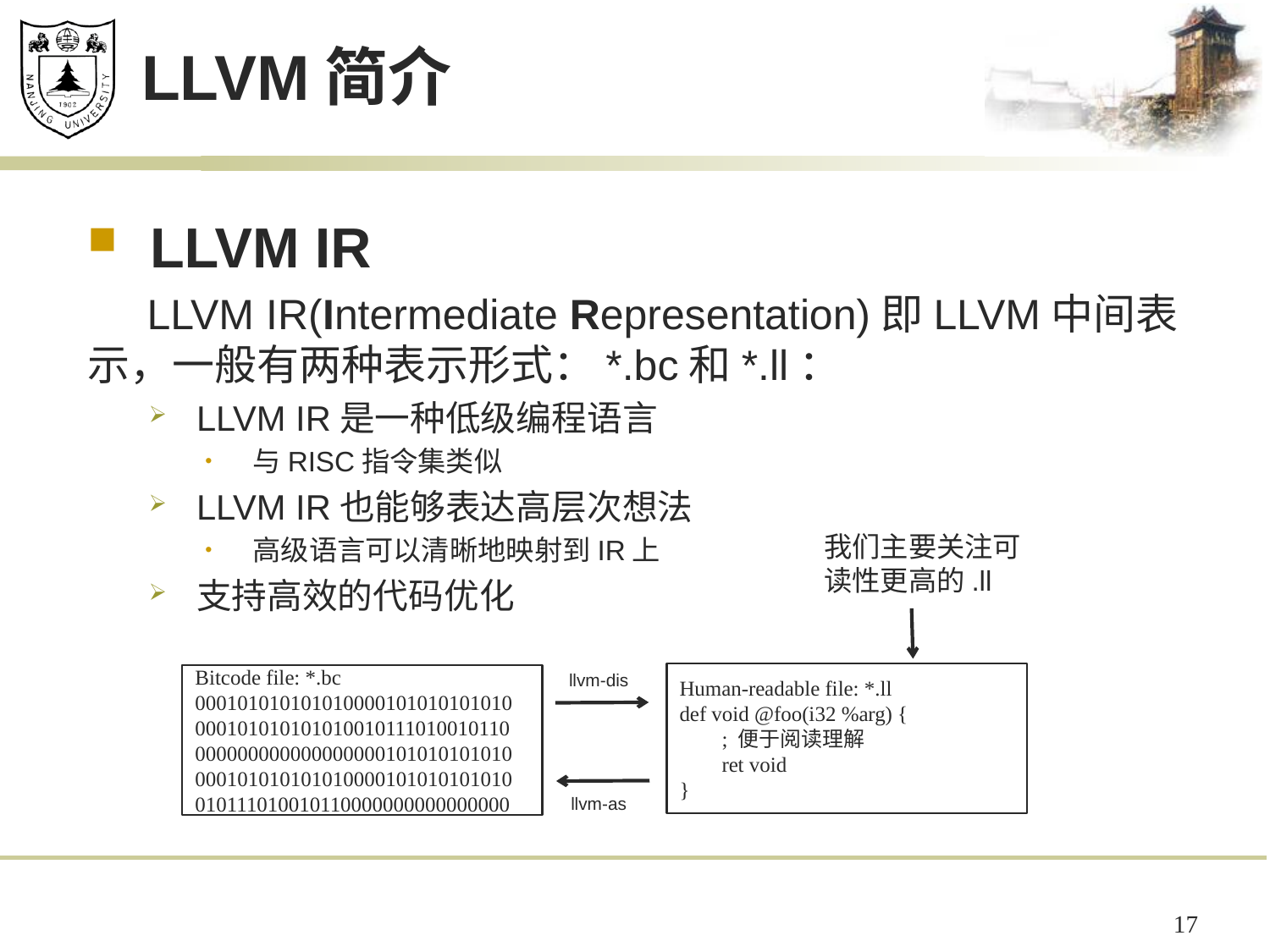

# LLVM简介
LLVM IR
     LLVM IR(Intermediate Representation)即LLVM中间表示，一般有两种表示形式：*.bc和*.ll：
LLVM IR是一种低级编程语言
与RISC指令集类似
LLVM IR也能够表达高层次想法
高级语言可以清晰地映射到IR上
支持高效的代码优化
我们主要关注可读性更高的.ll
llvm-dis
Human-readable file: *.ll
def void @foo(i32 %arg) {
        ; 便于阅读理解
        ret void
}
Bitcode file: *.bc
000101010101010000101010101010
000101010101010010111010010110
000000000000000000101010101010
000101010101010000101010101010
010111010010110000000000000000
llvm-as